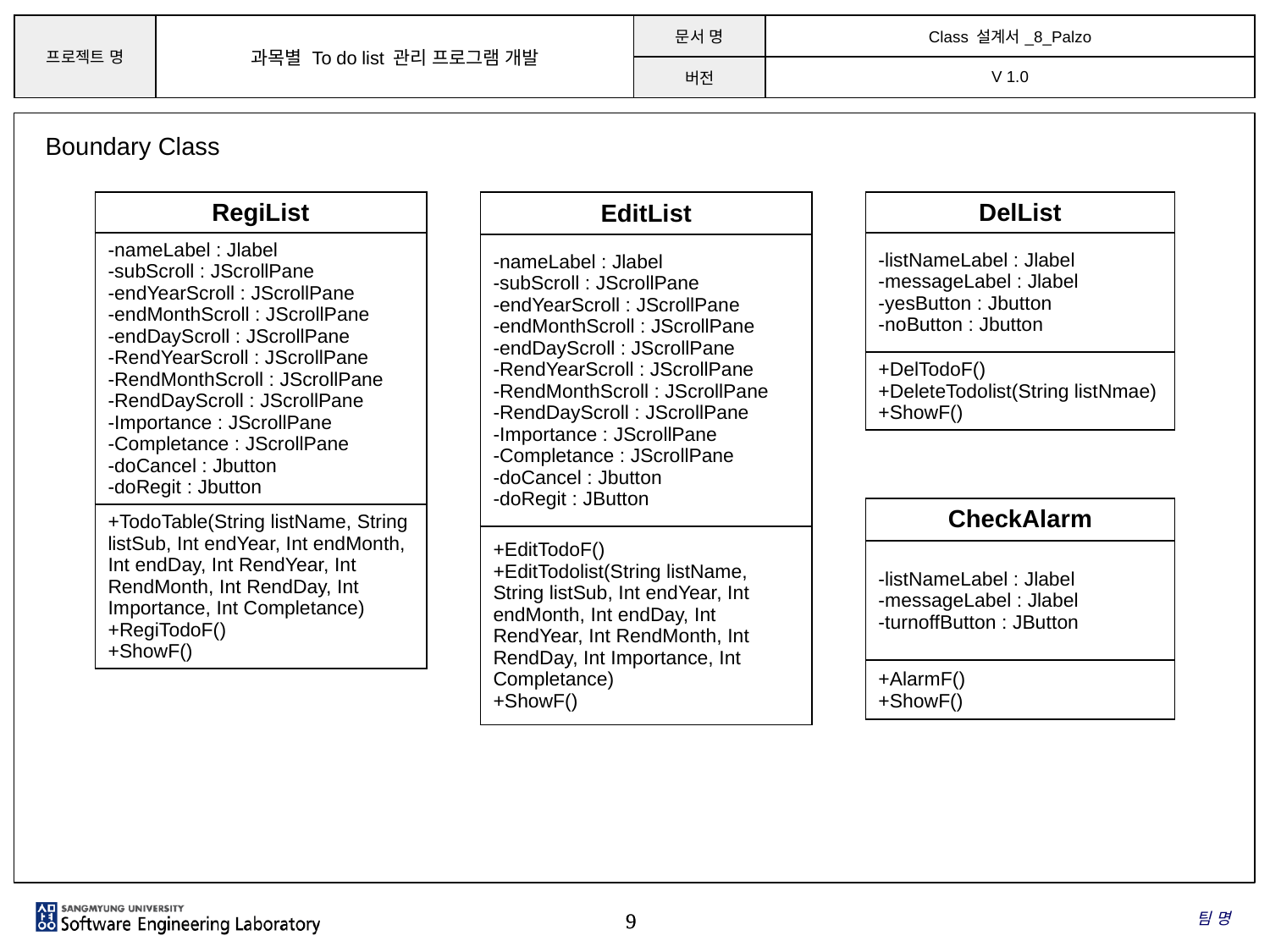

Boundary Class
| RegiList |
| --- |
| -nameLabel : Jlabel -subScroll : JScrollPane -endYearScroll : JScrollPane -endMonthScroll : JScrollPane -endDayScroll : JScrollPane -RendYearScroll : JScrollPane -RendMonthScroll : JScrollPane -RendDayScroll : JScrollPane -Importance : JScrollPane -Completance : JScrollPane -doCancel : Jbutton -doRegit : Jbutton |
| +TodoTable(String listName, String listSub, Int endYear, Int endMonth, Int endDay, Int RendYear, Int RendMonth, Int RendDay, Int Importance, Int Completance) +RegiTodoF() +ShowF() |
| EditList |
| --- |
| -nameLabel : Jlabel -subScroll : JScrollPane -endYearScroll : JScrollPane -endMonthScroll : JScrollPane -endDayScroll : JScrollPane -RendYearScroll : JScrollPane -RendMonthScroll : JScrollPane -RendDayScroll : JScrollPane -Importance : JScrollPane -Completance : JScrollPane -doCancel : Jbutton -doRegit : JButton |
| +EditTodoF() +EditTodolist(String listName, String listSub, Int endYear, Int endMonth, Int endDay, Int RendYear, Int RendMonth, Int RendDay, Int Importance, Int Completance) +ShowF() |
| DelList |
| --- |
| -listNameLabel : Jlabel -messageLabel : Jlabel -yesButton : Jbutton -noButton : Jbutton |
| +DelTodoF() +DeleteTodolist(String listNmae) +ShowF() |
| CheckAlarm |
| --- |
| -listNameLabel : Jlabel -messageLabel : Jlabel -turnoffButton : JButton |
| +AlarmF() +ShowF() |
팀 명